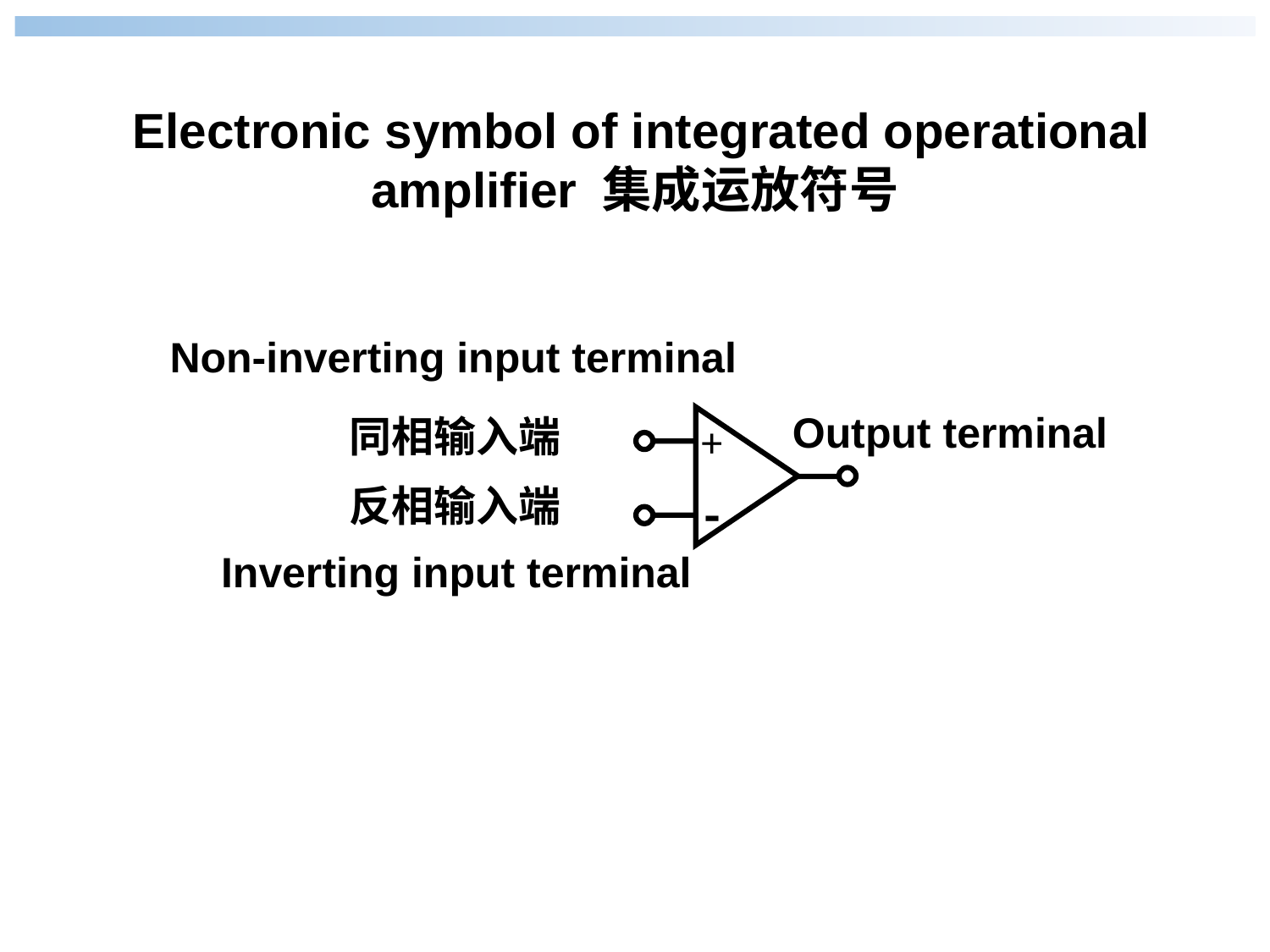

Electronic symbol of integrated operational amplifier 集成运放符号
Non-inverting input terminal
Inverting input terminal
同相输入端
Output terminal
+

-

反相输入端